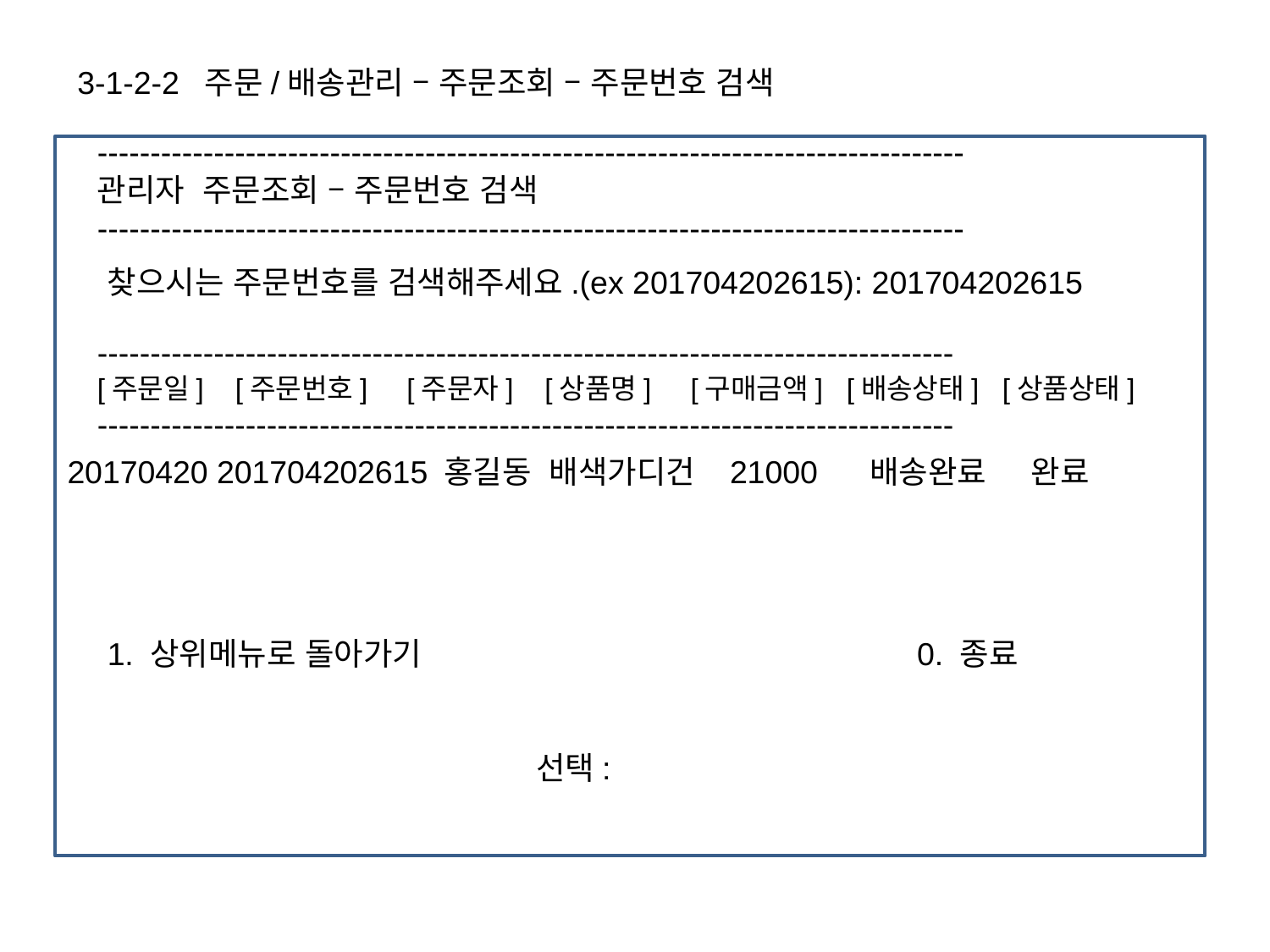

3-1-2-2  주문/배송관리 – 주문조회 – 주문번호 검색
----------------------------------------------------------------------------------	        	      관리자  주문조회 – 주문번호 검색
----------------------------------------------------------------------------------

찾으시는 주문번호를 검색해주세요.(ex 201704202615): 201704202615
---------------------------------------------------------------------------------
[주문일]    [주문번호]     [주문자]    [상품명]     [구매금액]   [배송상태]   [상품상태]
---------------------------------------------------------------------------------
20170420 201704202615 홍길동  배색가디건   21000     배송완료     완료
1. 상위메뉴로 돌아가기				0. 종료

				선택: